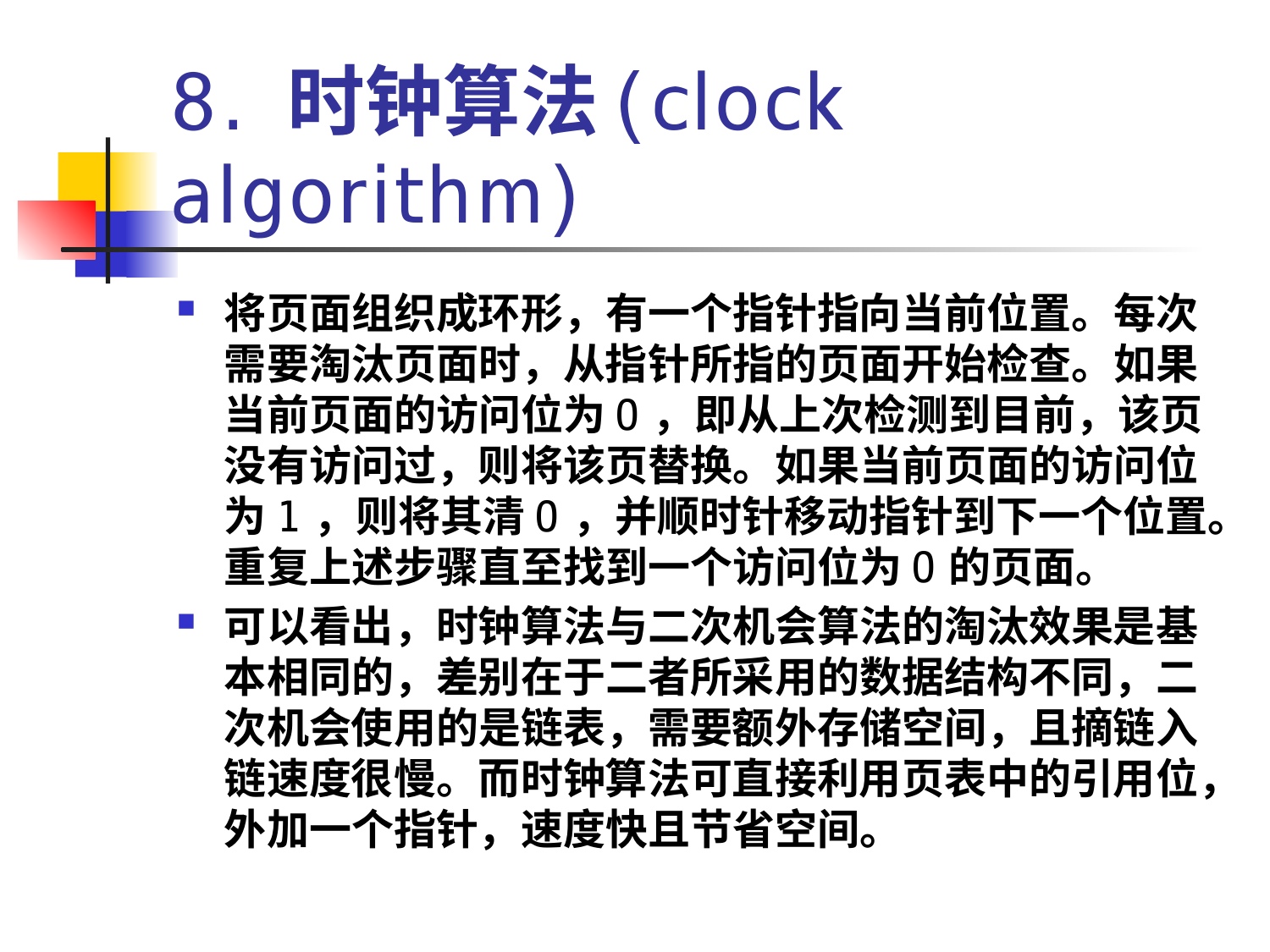

# 8. 时钟算法(clock algorithm)
将页面组织成环形，有一个指针指向当前位置。每次需要淘汰页面时，从指针所指的页面开始检查。如果当前页面的访问位为0，即从上次检测到目前，该页没有访问过，则将该页替换。如果当前页面的访问位为1，则将其清0，并顺时针移动指针到下一个位置。重复上述步骤直至找到一个访问位为0的页面。
可以看出，时钟算法与二次机会算法的淘汰效果是基本相同的，差别在于二者所采用的数据结构不同，二次机会使用的是链表，需要额外存储空间，且摘链入链速度很慢。而时钟算法可直接利用页表中的引用位，外加一个指针，速度快且节省空间。